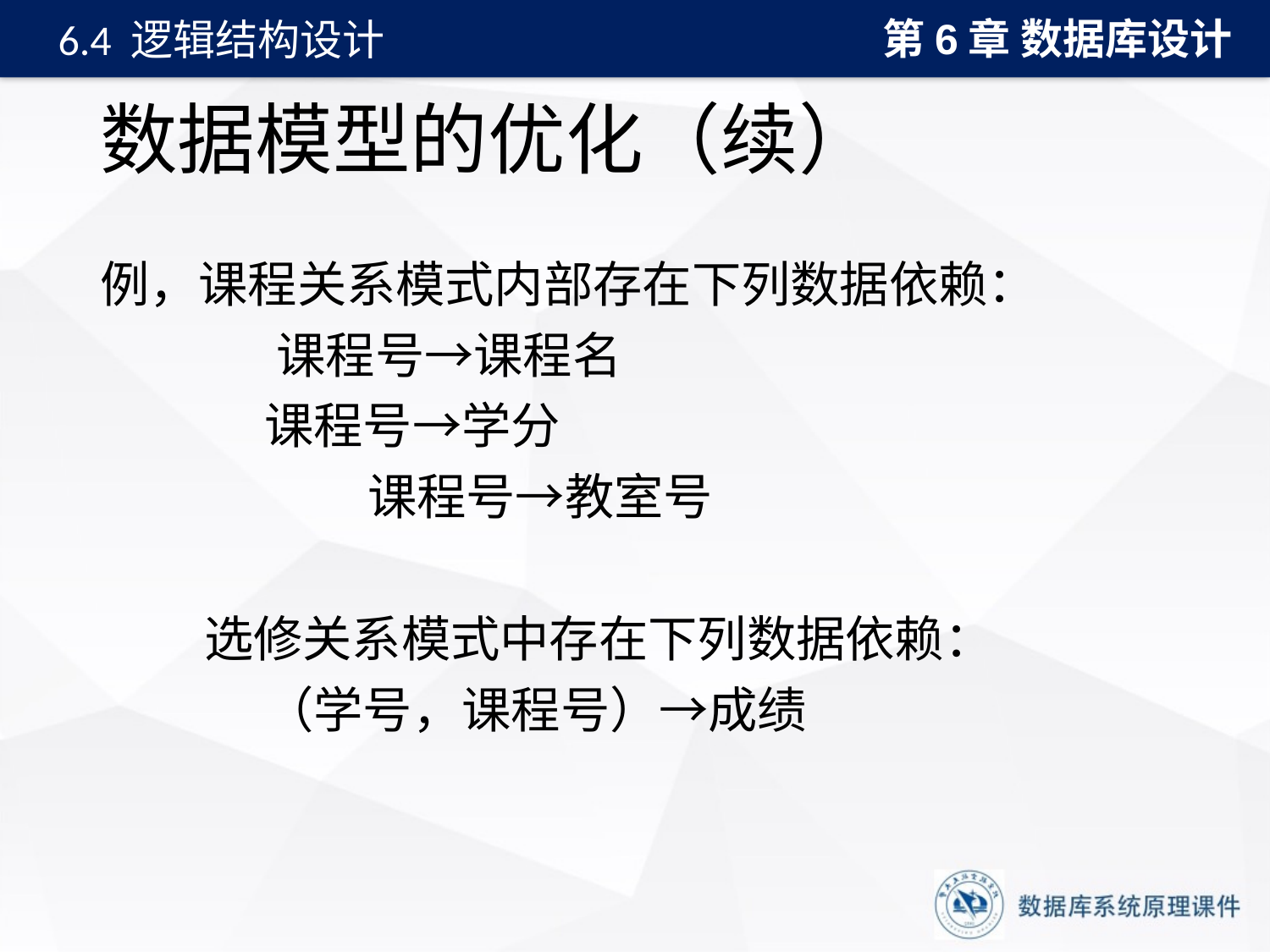

第6章 数据库设计
6.4 逻辑结构设计
# 数据模型的优化（续）
例，课程关系模式内部存在下列数据依赖：
     　　 课程号→课程名
　　      课程号→学分
          	    课程号→教室号

　     选修关系模式中存在下列数据依赖：
　　      （学号，课程号）→成绩